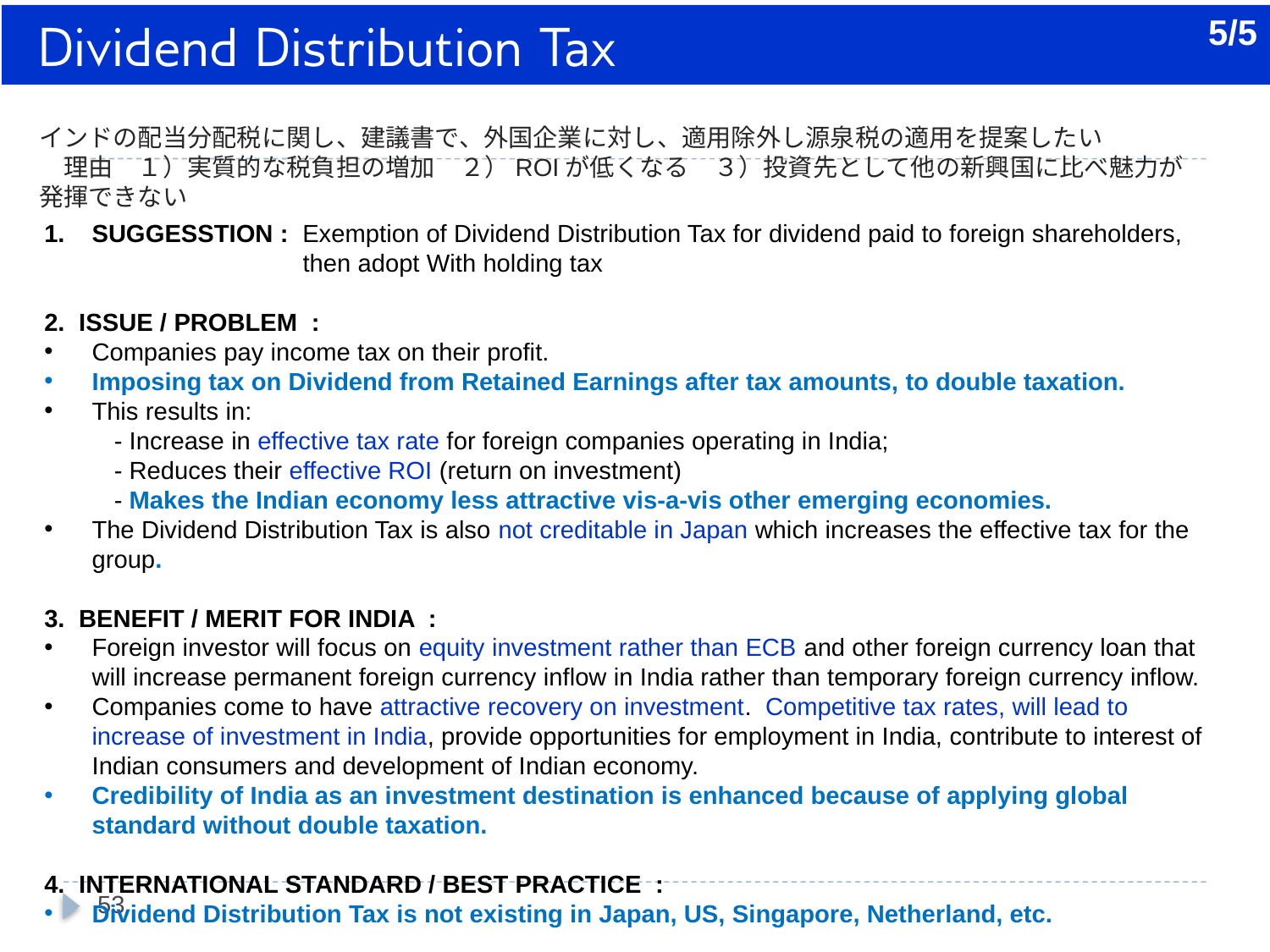

5/5
Dividend Distribution Tax
インドの配当分配税に関し、建議書で、外国企業に対し、適用除外し源泉税の適用を提案したい
　理由　１）実質的な税負担の増加　２）ROIが低くなる　３）投資先として他の新興国に比べ魅力が発揮できない
SUGGESSTION :  Exemption of Dividend Distribution Tax for dividend paid to foreign shareholders,
                                     then adopt With holding tax

2.  ISSUE / PROBLEM  :
Companies pay income tax on their profit.
Imposing tax on Dividend from Retained Earnings after tax amounts, to double taxation.
This results in:
          - Increase in effective tax rate for foreign companies operating in India;
          - Reduces their effective ROI (return on investment)
          - Makes the Indian economy less attractive vis-a-vis other emerging economies.
The Dividend Distribution Tax is also not creditable in Japan which increases the effective tax for the group.

3.  BENEFIT / MERIT FOR INDIA  :
Foreign investor will focus on equity investment rather than ECB and other foreign currency loan that will increase permanent foreign currency inflow in India rather than temporary foreign currency inflow.
Companies come to have attractive recovery on investment.  Competitive tax rates, will lead to increase of investment in India, provide opportunities for employment in India, contribute to interest of Indian consumers and development of Indian economy.
Credibility of India as an investment destination is enhanced because of applying global standard without double taxation.

4.  INTERNATIONAL STANDARD / BEST PRACTICE  :
Dividend Distribution Tax is not existing in Japan, US, Singapore, Netherland, etc.

53